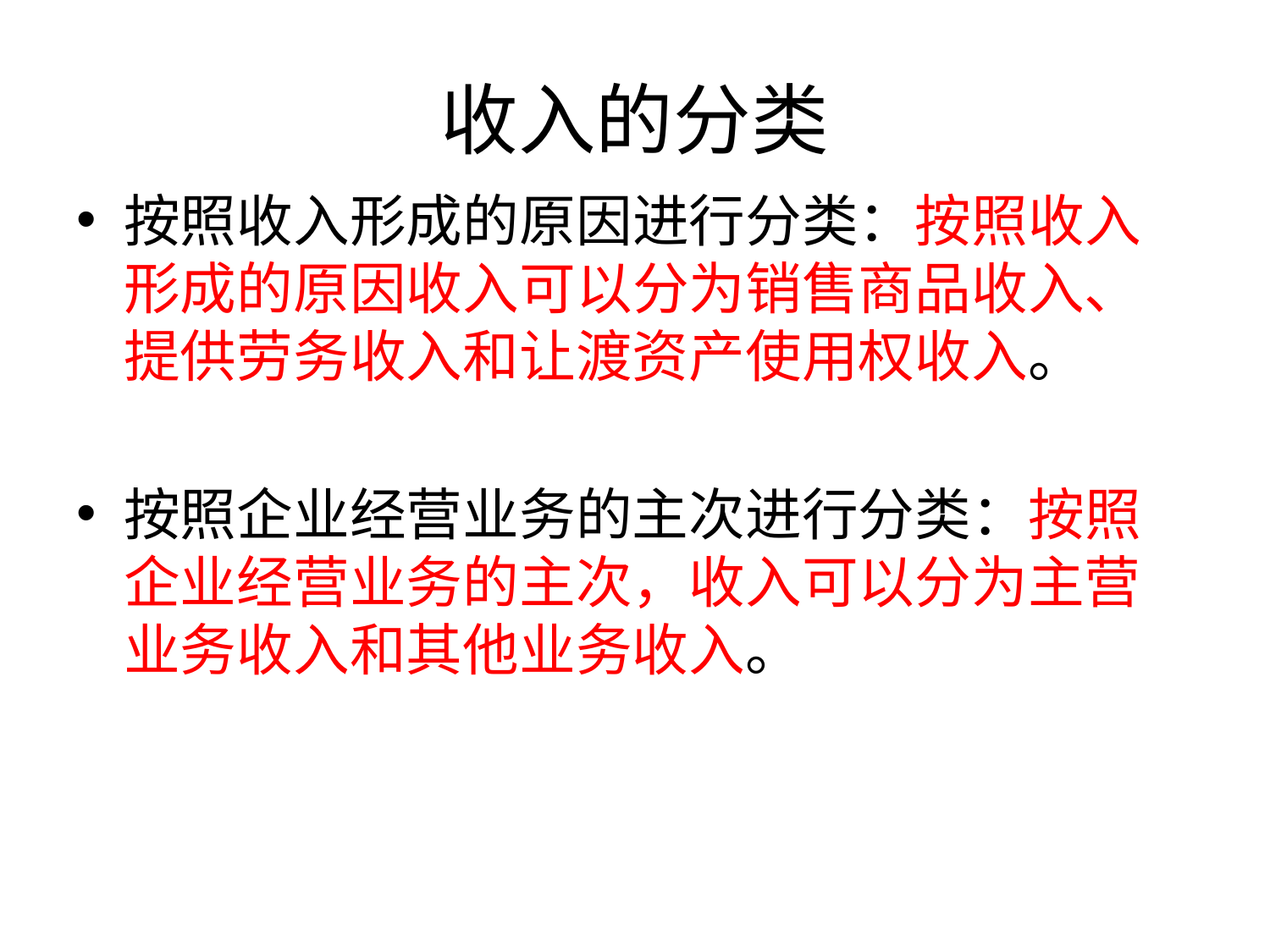

# 收入的分类
按照收入形成的原因进行分类：按照收入形成的原因收入可以分为销售商品收入、提供劳务收入和让渡资产使用权收入。

按照企业经营业务的主次进行分类：按照企业经营业务的主次，收入可以分为主营业务收入和其他业务收入。